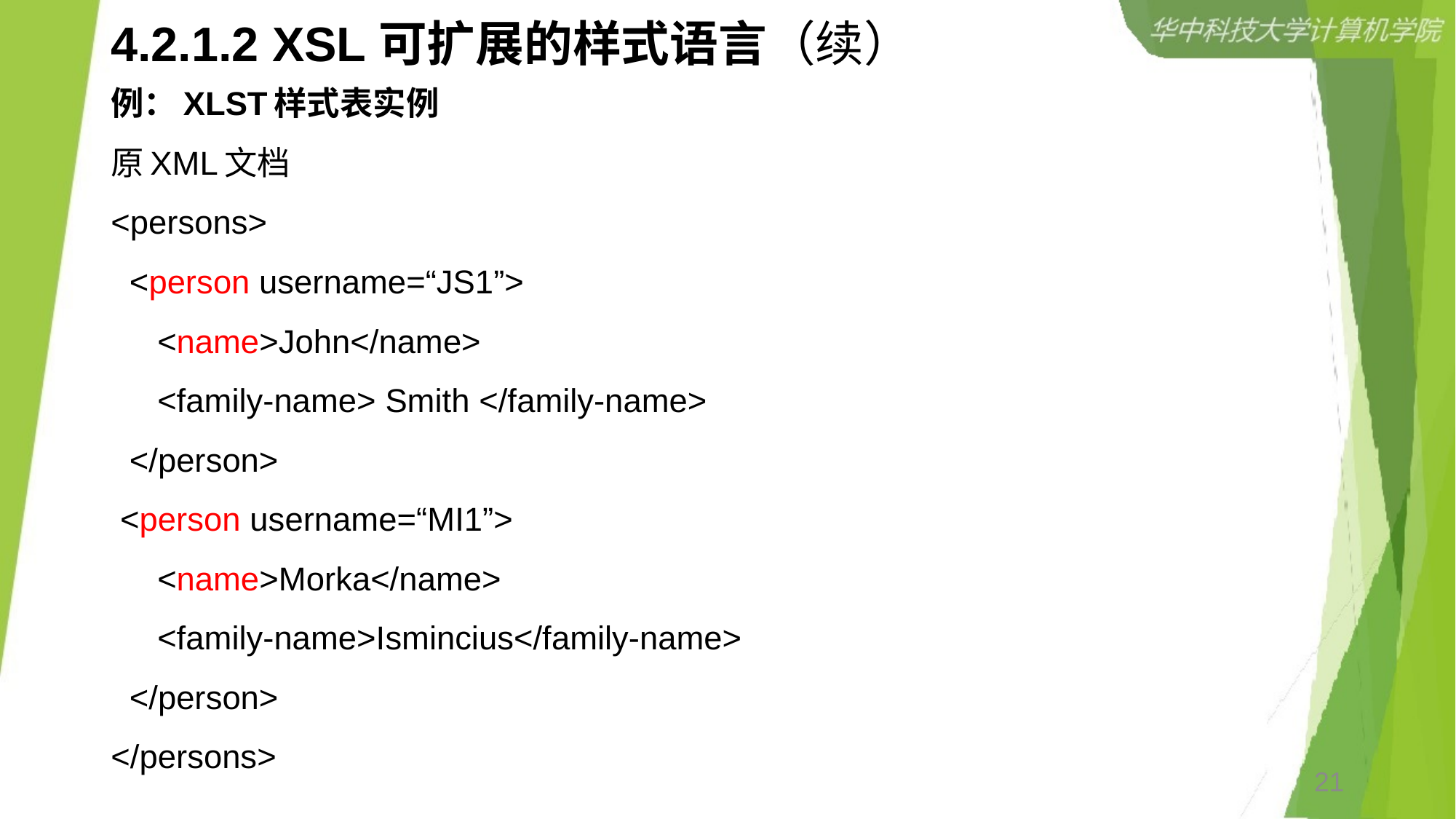

# 4.2.1.2 XSL可扩展的样式语言（续）
例：XLST样式表实例
原XML文档
<persons>
  <person username=“JS1”>
     <name>John</name>
     <family-name> Smith </family-name>
  </person>
 <person username=“MI1”>
     <name>Morka</name>
     <family-name>Ismincius</family-name>
  </person>
</persons>

21